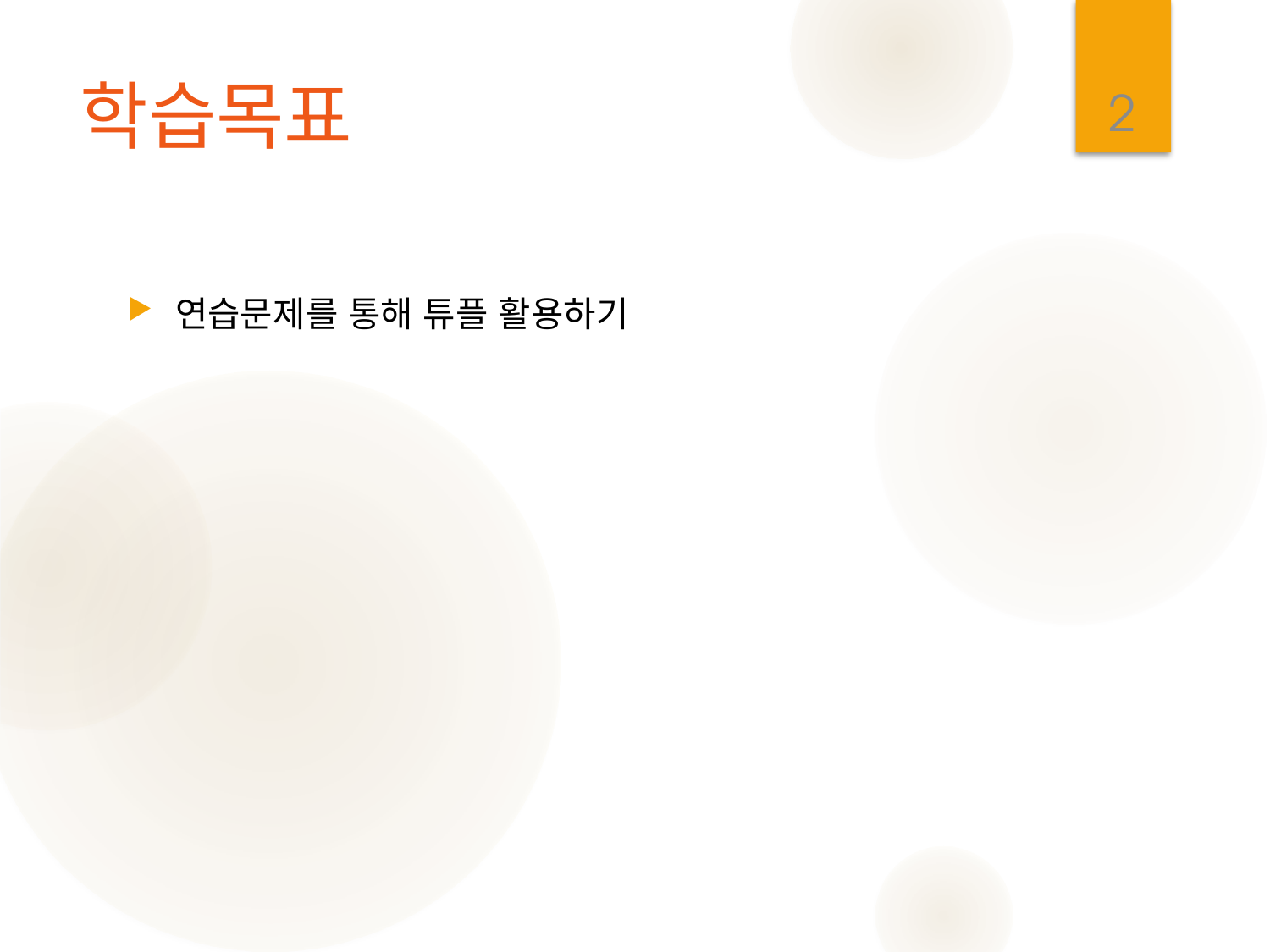

2
# 학습목표
연습문제를 통해 튜플 활용하기